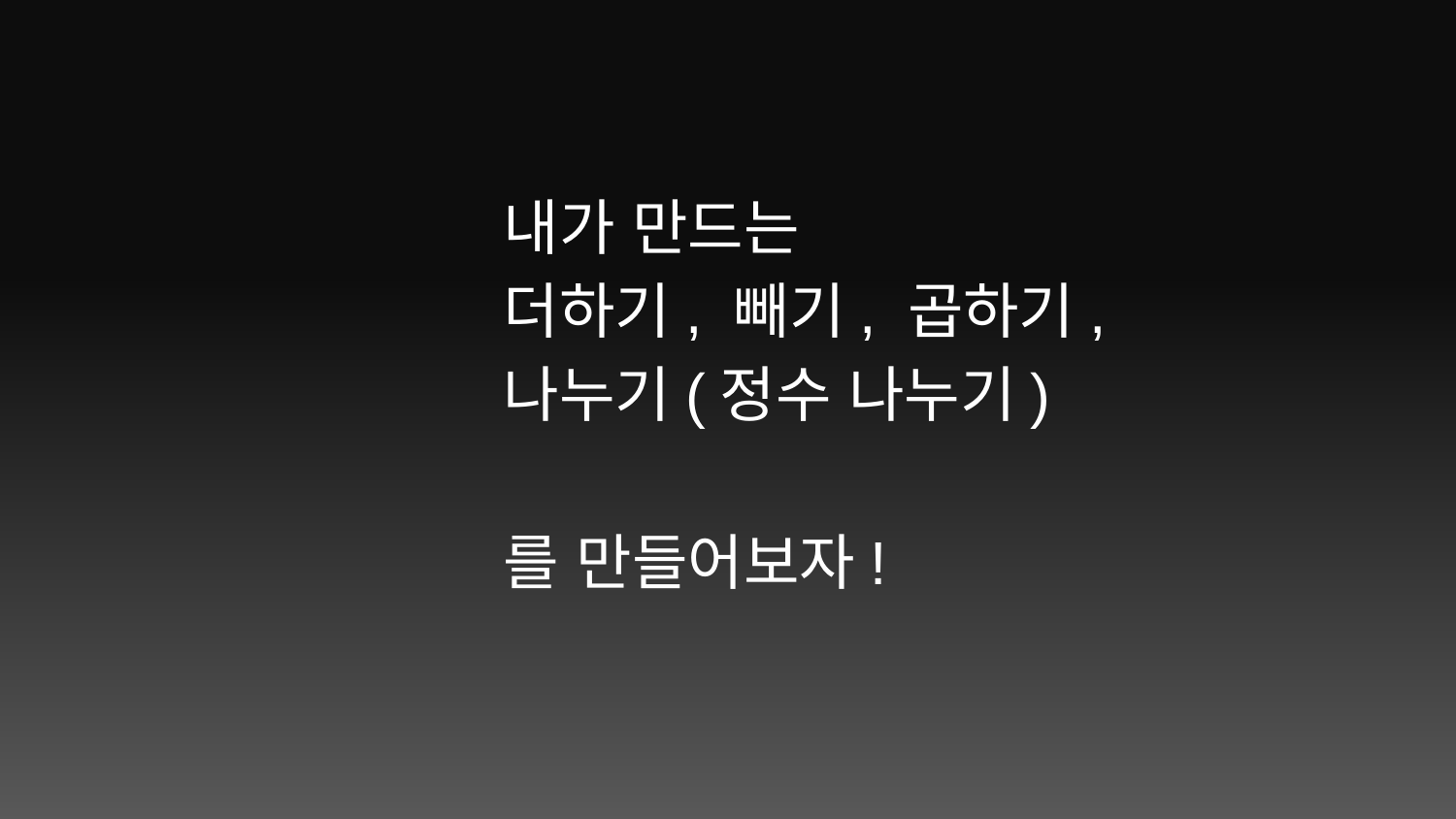

내가 만드는
더하기, 빼기, 곱하기, 나누기(정수 나누기)

를 만들어보자!